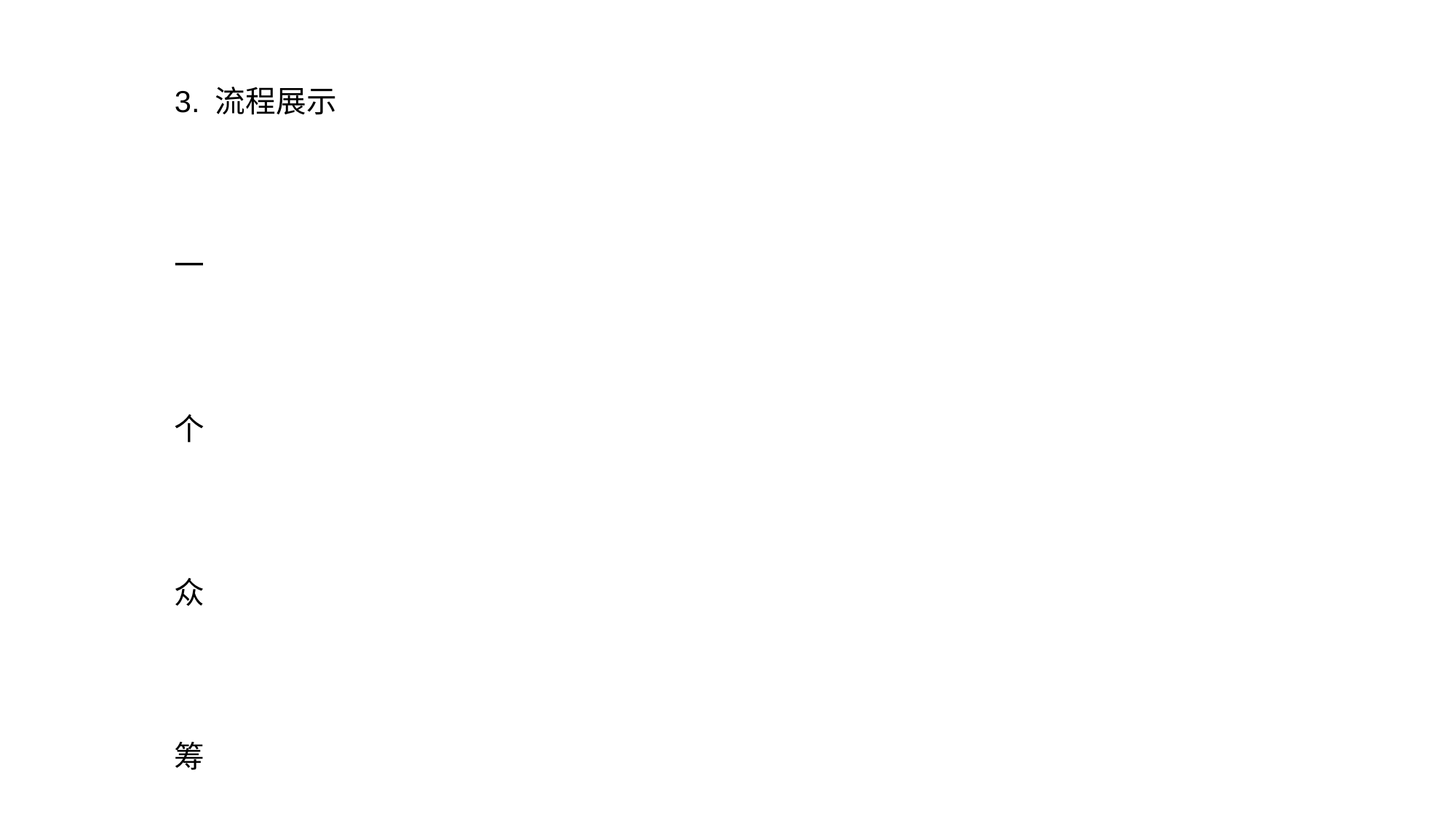

3. 流程展示

一
个
众
筹
项
目
完
整
流
程
如
图
3
所
示